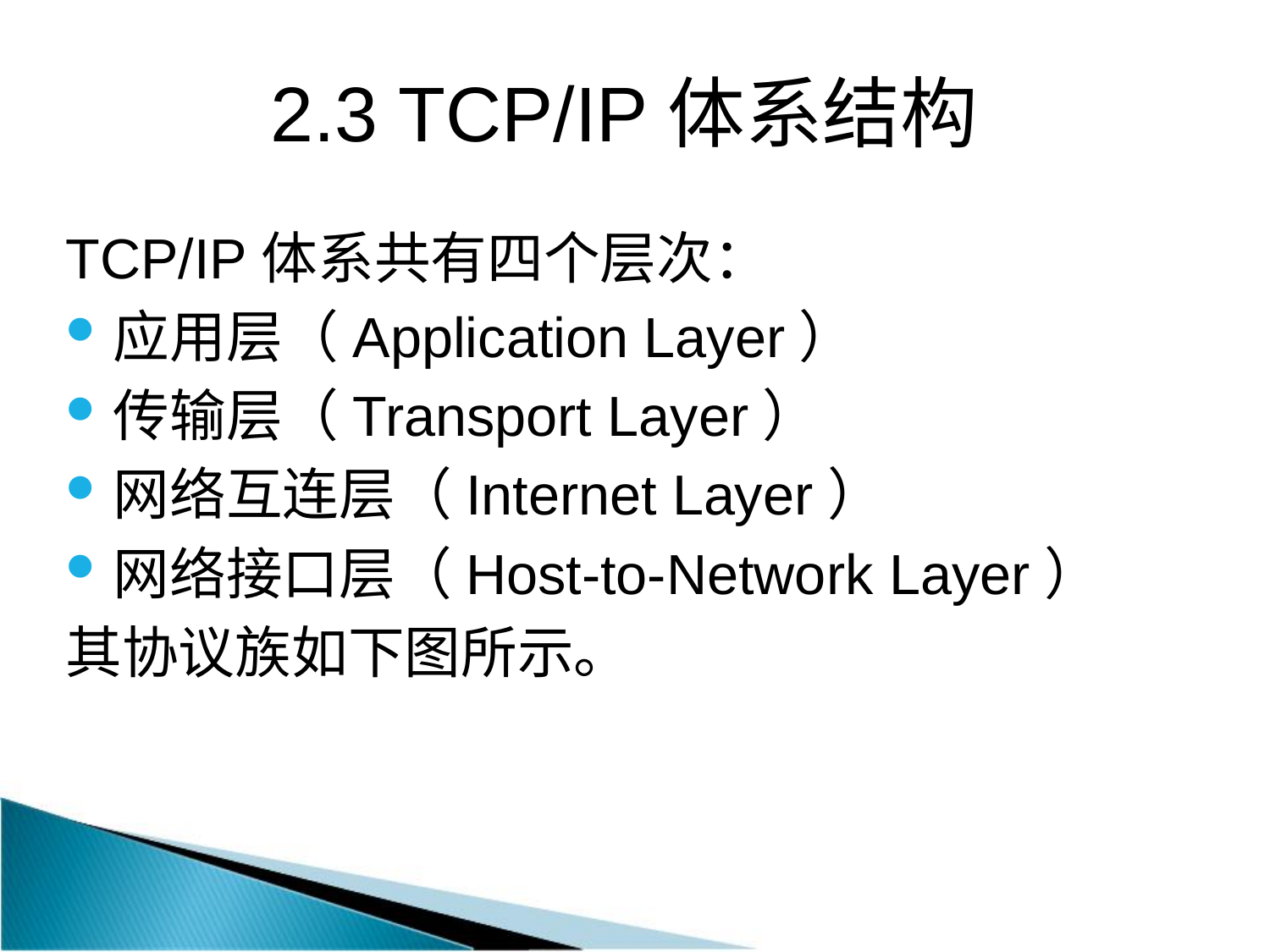

# 2.3 TCP/IP体系结构
TCP/IP体系共有四个层次：
应用层（Application Layer）
传输层（Transport Layer）
网络互连层（Internet Layer）
网络接口层（Host-to-Network Layer）
其协议族如下图所示。